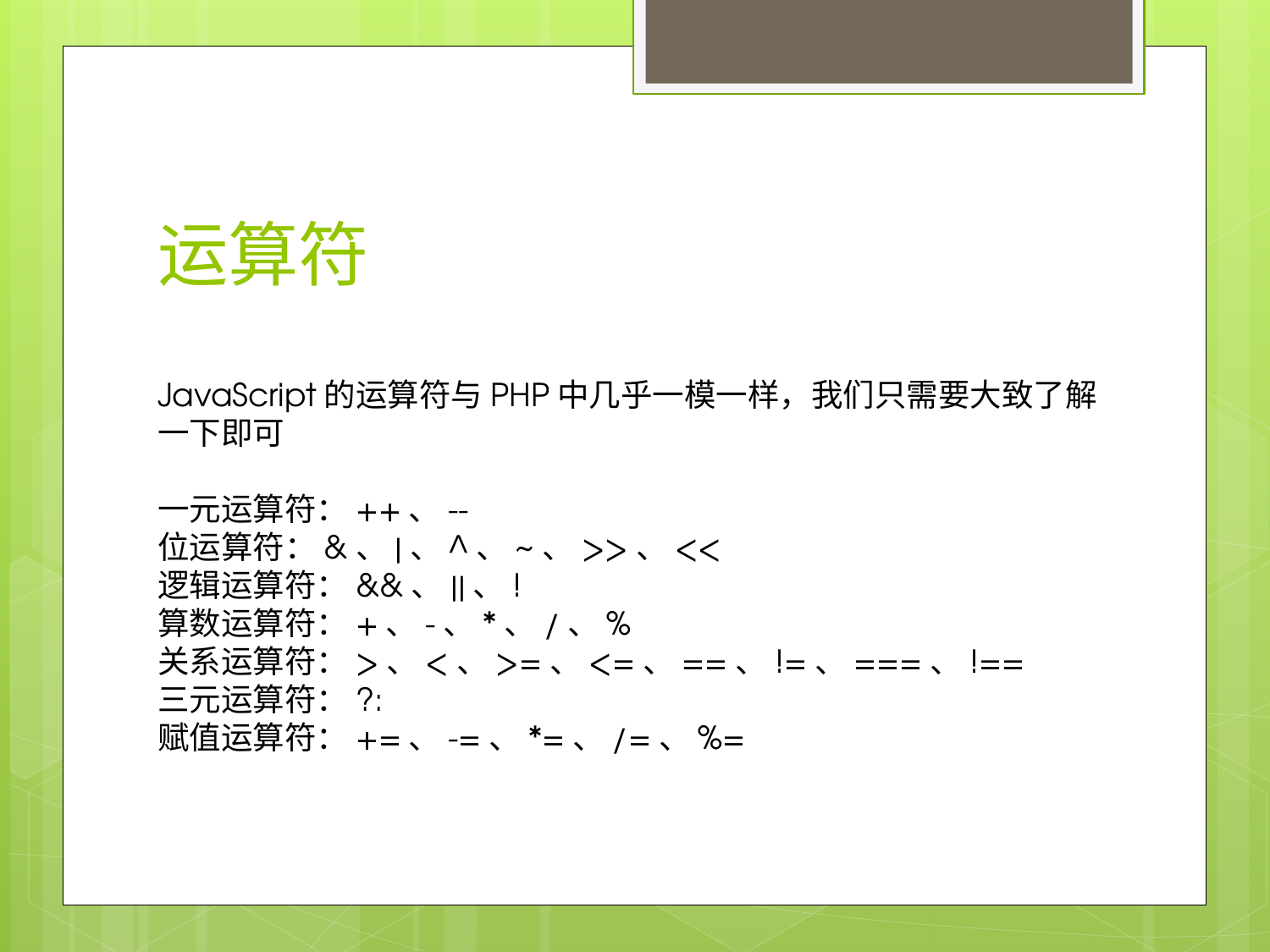

# 运算符
JavaScript的运算符与PHP中几乎一模一样，我们只需要大致了解一下即可

一元运算符：++、--
位运算符：&、|、^、~、>>、<<
逻辑运算符：&&、||、!
算数运算符：+、-、*、/、%
关系运算符：>、<、>=、<=、==、!=、===、!==
三元运算符：?:
赋值运算符：+=、-=、*=、/=、%=